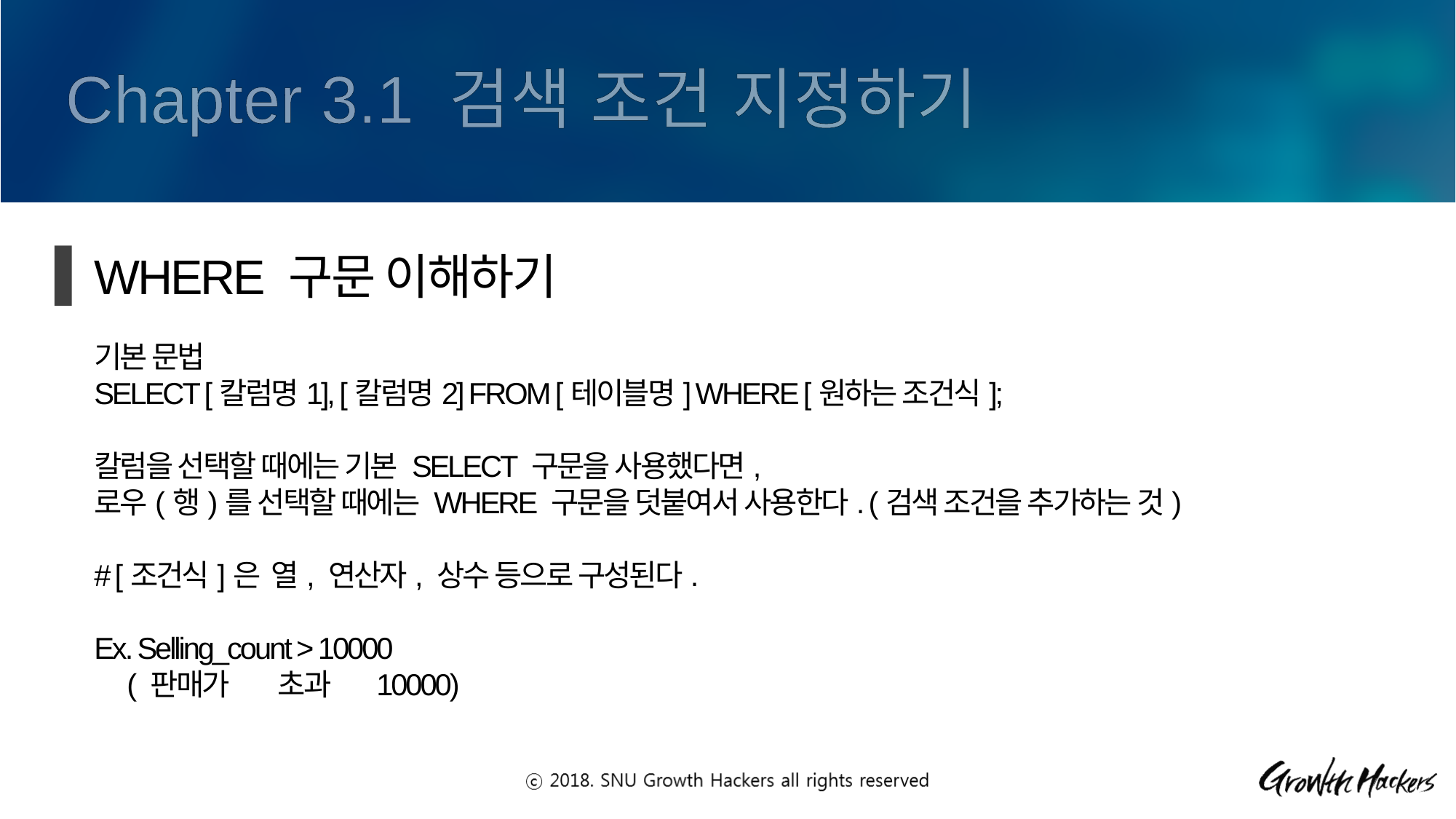

Chapter 3.1 검색 조건 지정하기
WHERE 구문 이해하기

기본 문법
SELECT [칼럼명1], [칼럼명2] FROM [테이블명] WHERE [원하는 조건식];

칼럼을 선택할 때에는 기본 SELECT 구문을 사용했다면,
로우(행)를 선택할 때에는 WHERE 구문을 덧붙여서 사용한다. (검색 조건을 추가하는 것)

# [조건식]은  열, 연산자, 상수 등으로 구성된다.

Ex. Selling_count > 10000
     ( 판매가        초과      10000)